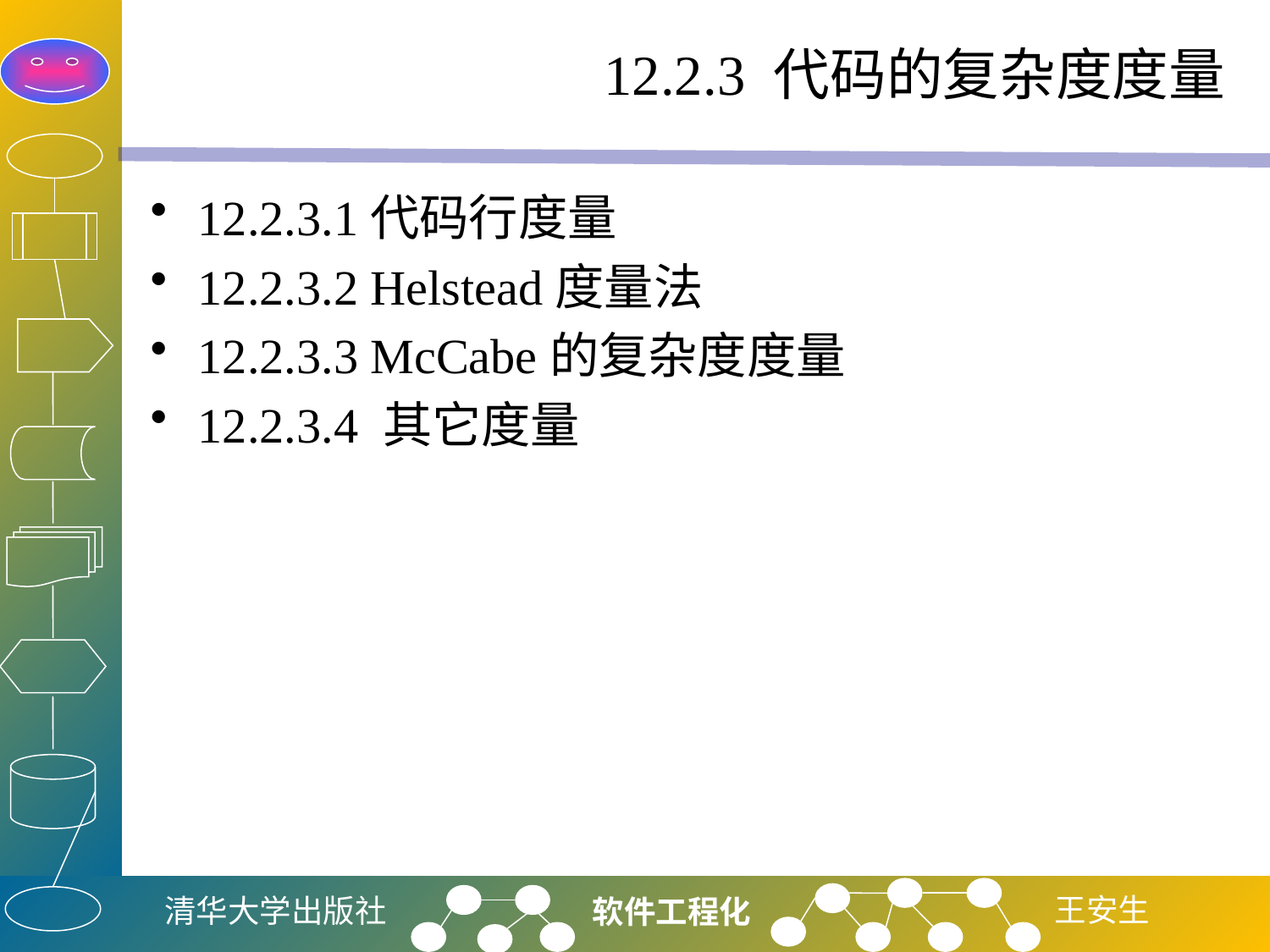

# 12.2.3 代码的复杂度度量
12.2.3.1代码行度量
12.2.3.2 Helstead度量法
12.2.3.3 McCabe的复杂度度量
12.2.3.4 其它度量